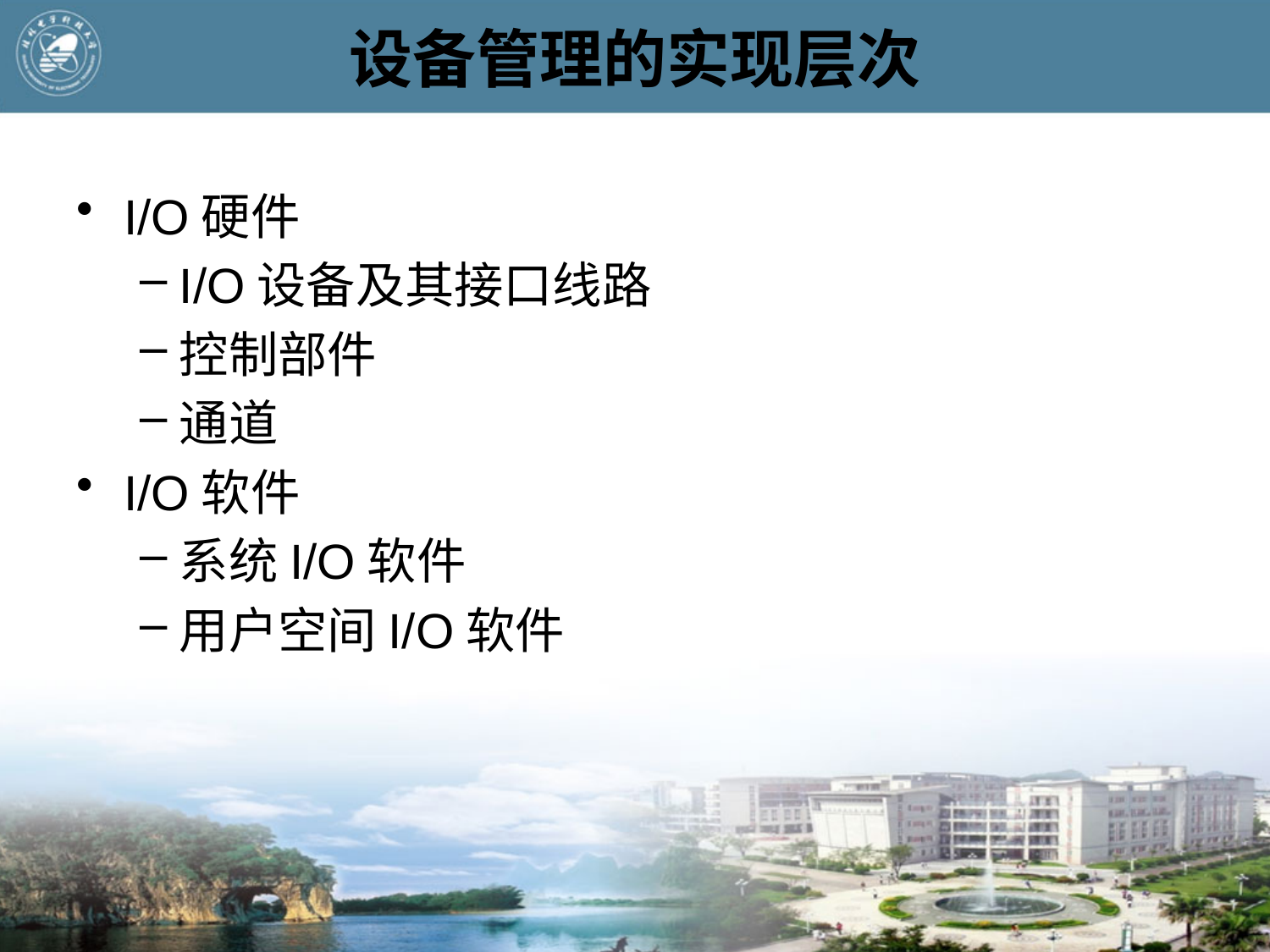

# 设备管理的实现层次
I/O硬件
I/O设备及其接口线路
控制部件
通道
I/O软件
系统I/O软件
用户空间I/O软件